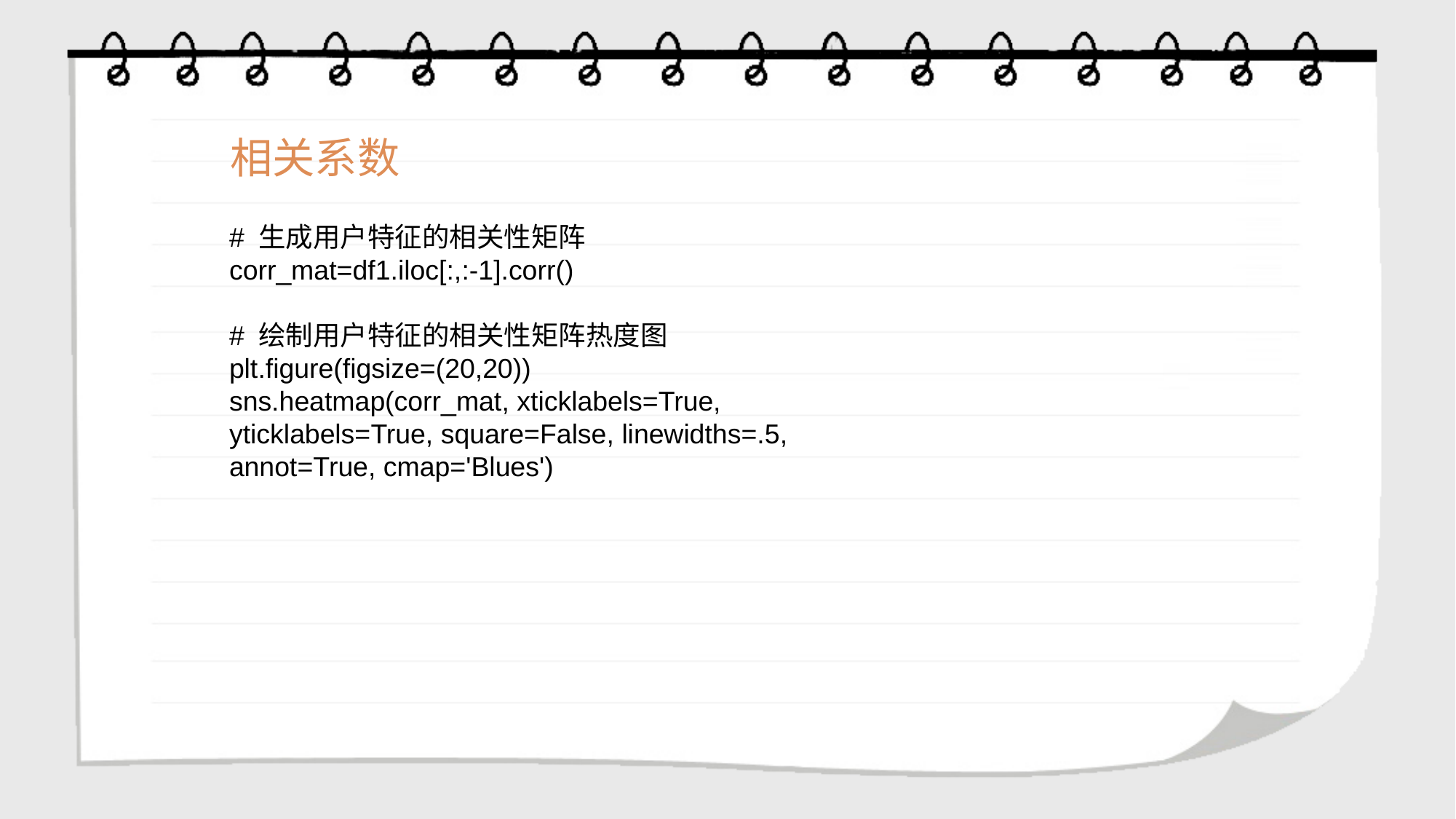

相关系数
# 生成用户特征的相关性矩阵
corr_mat=df1.iloc[:,:-1].corr()

# 绘制用户特征的相关性矩阵热度图
plt.figure(figsize=(20,20))
sns.heatmap(corr_mat, xticklabels=True, yticklabels=True, square=False, linewidths=.5, annot=True, cmap='Blues')